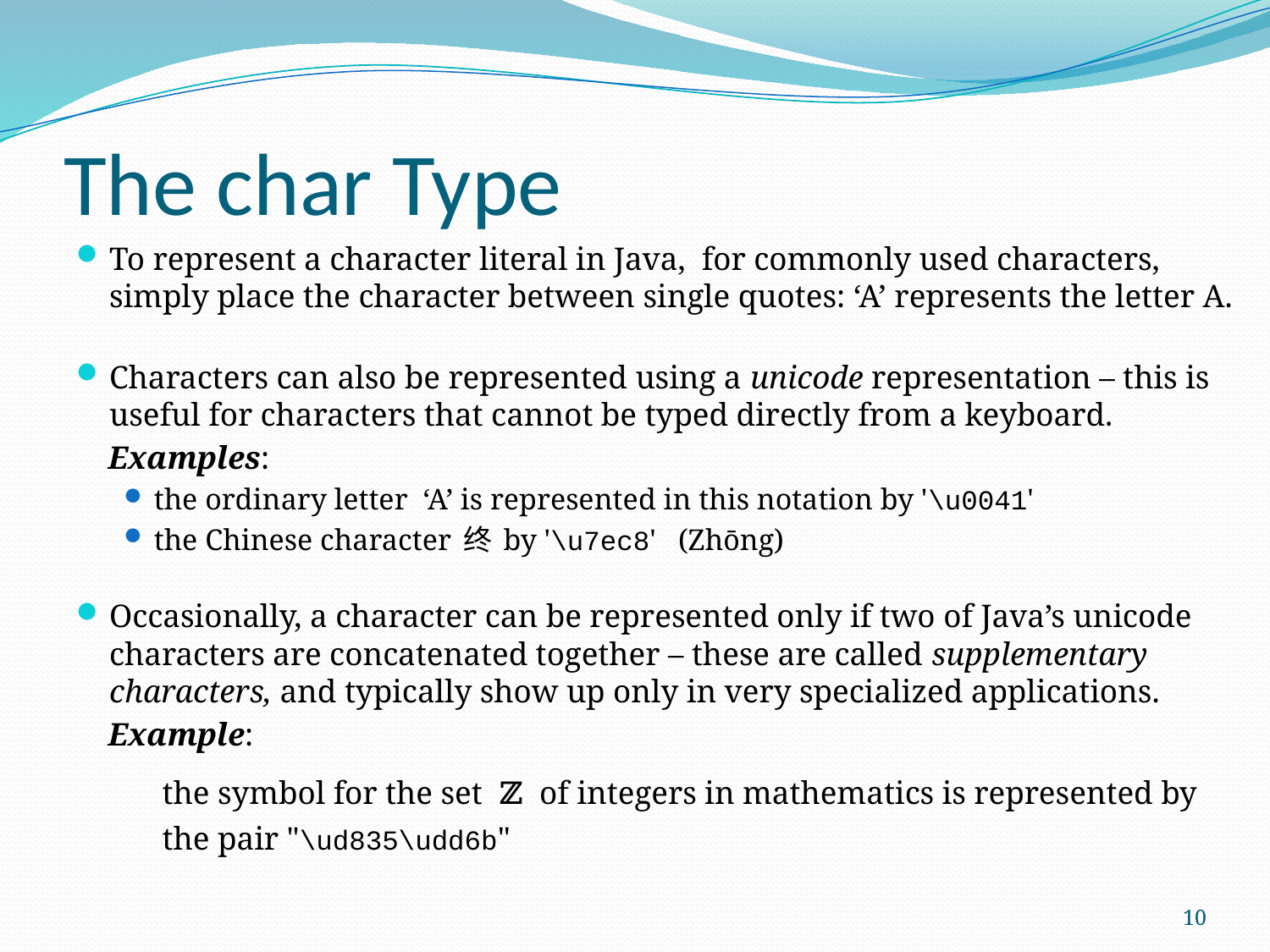

# The char Type
To represent a character literal in Java,  for commonly used characters, simply place the character between single quotes: ‘A’ represents the letter A.
Characters can also be represented using a unicode representation – this is useful for characters that cannot be typed directly from a keyboard.
    Examples:
	the ordinary letter  ‘A’ is represented in this notation by '\u0041'
the Chinese character 终 by '\u7ec8'   (Zhōng)
Occasionally, a character can be represented only if two of Java’s unicode characters are concatenated together – these are called supplementary characters, and typically show up only in very specialized applications.
    Example:
		the symbol for the set  𝕫  of integers in mathematics is represented by
		the pair "\ud835\udd6b"

10